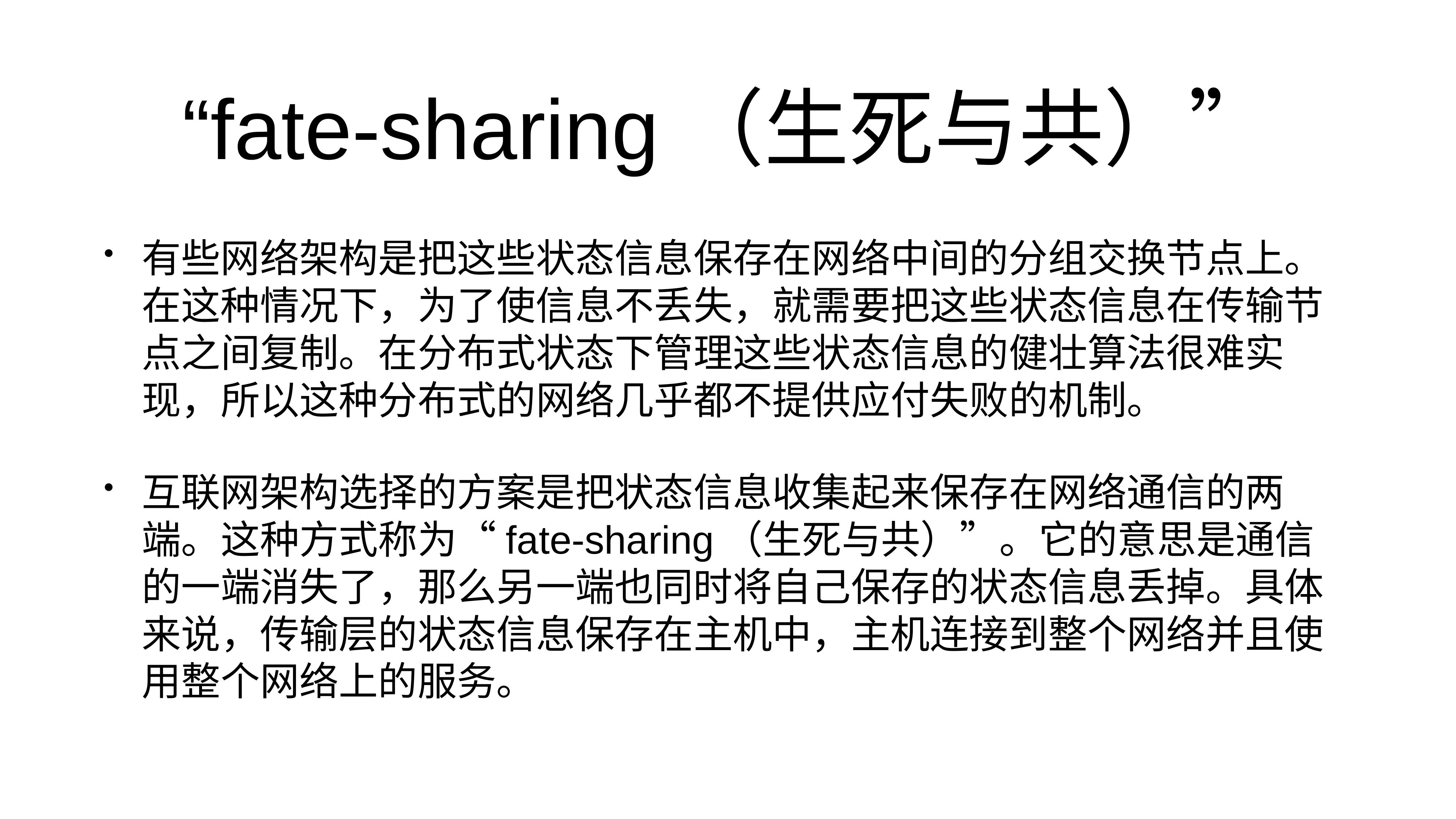

# “fate-sharing（生死与共）”
有些网络架构是把这些状态信息保存在网络中间的分组交换节点上。在这种情况下，为了使信息不丢失，就需要把这些状态信息在传输节点之间复制。在分布式状态下管理这些状态信息的健壮算法很难实现，所以这种分布式的网络几乎都不提供应付失败的机制。
互联网架构选择的方案是把状态信息收集起来保存在网络通信的两端。这种方式称为“fate-sharing（生死与共）”。它的意思是通信的一端消失了，那么另一端也同时将自己保存的状态信息丢掉。具体来说，传输层的状态信息保存在主机中，主机连接到整个网络并且使用整个网络上的服务。